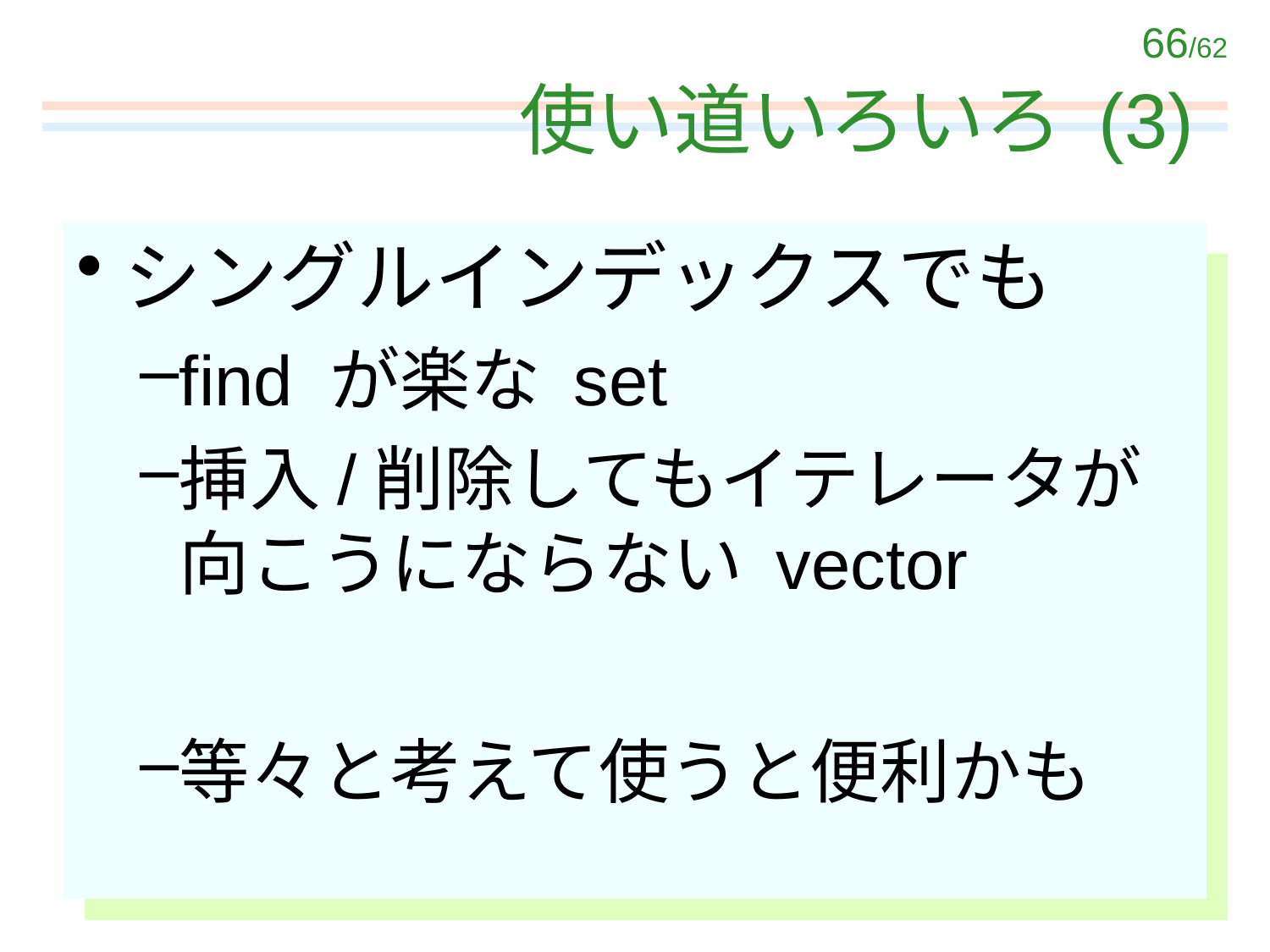

# 使い道いろいろ (3)
シングルインデックスでも
find が楽な set
挿入/削除してもイテレータが向こうにならない vector

等々と考えて使うと便利かも